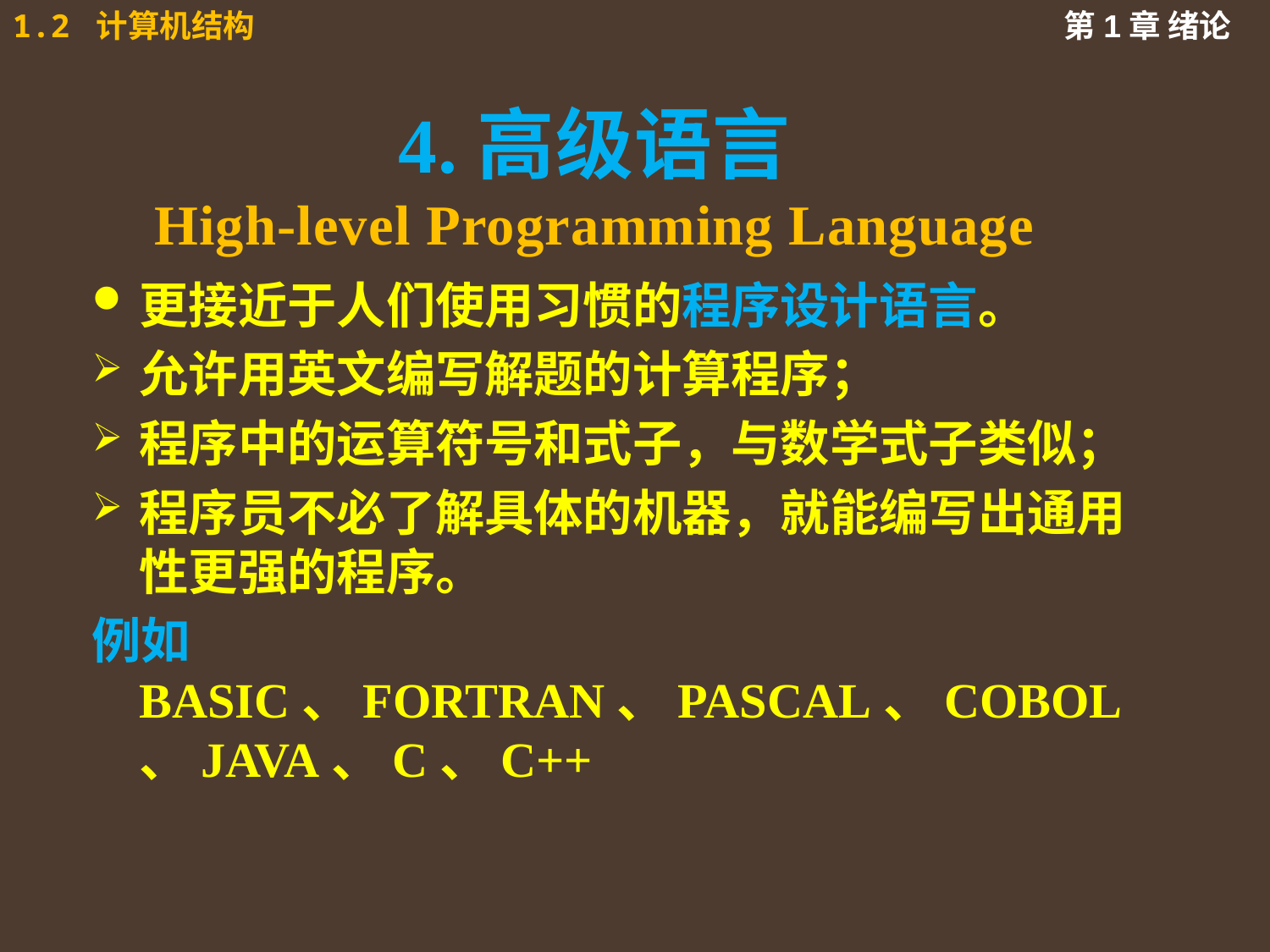

# 4.高级语言 High-level Programming Language
更接近于人们使用习惯的程序设计语言。
允许用英文编写解题的计算程序；
程序中的运算符号和式子，与数学式子类似；
程序员不必了解具体的机器，就能编写出通用性更强的程序。
例如 BASIC、FORTRAN、PASCAL、COBOL、JAVA、C、C++